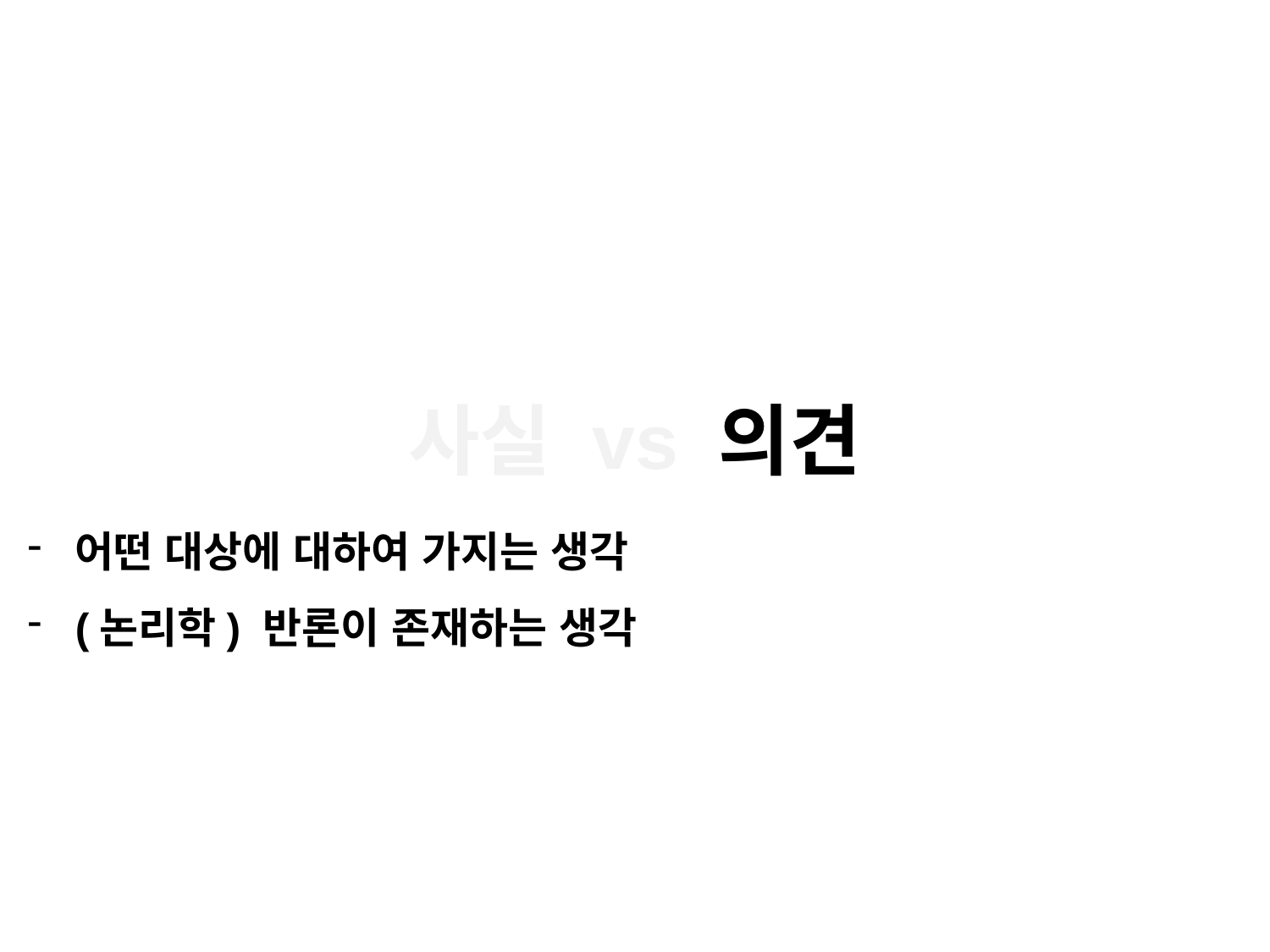

# 사실 vs 의견
어떤 대상에 대하여 가지는 생각
(논리학) 반론이 존재하는 생각